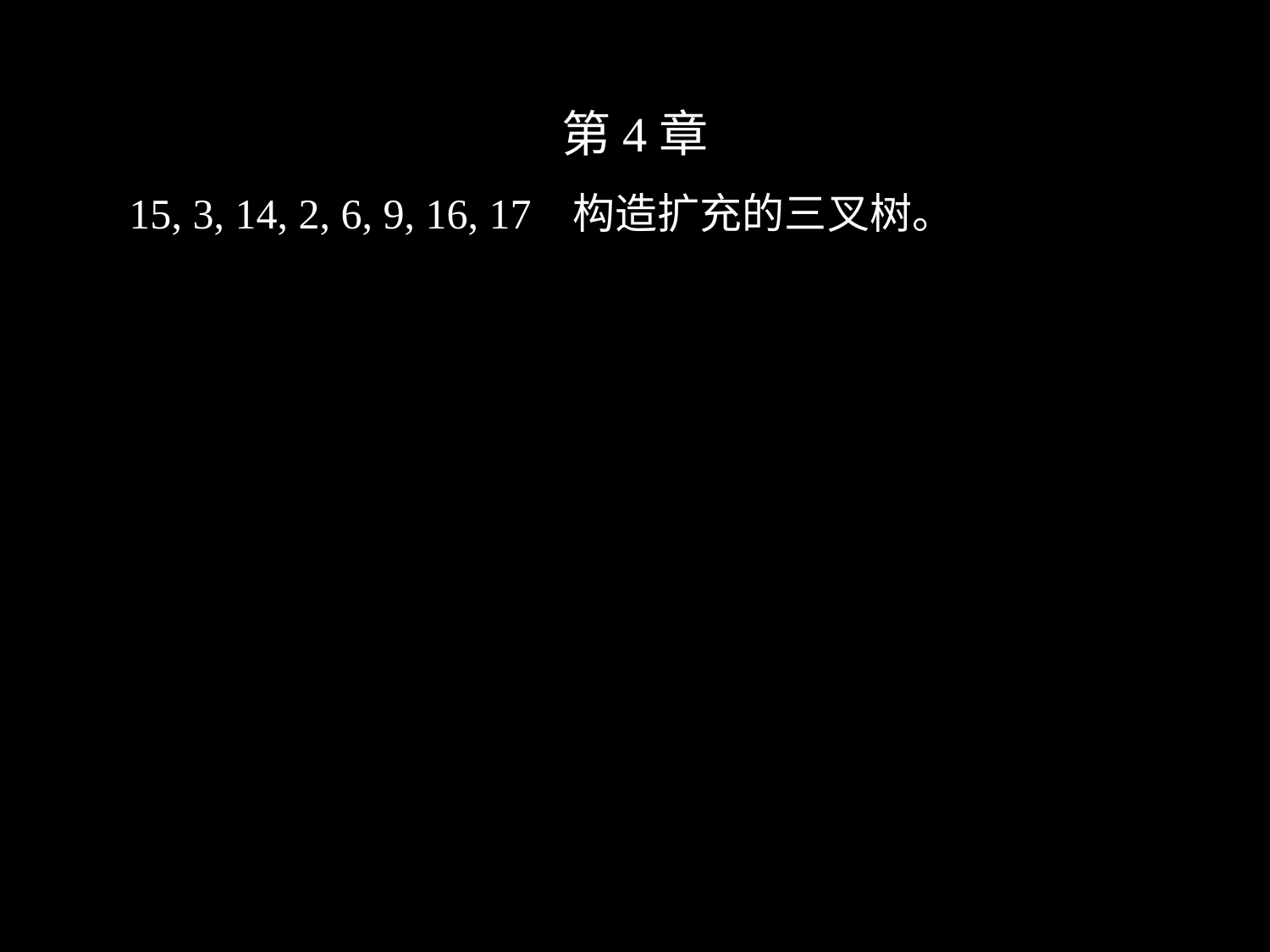

# 第4章
  15, 3, 14, 2, 6, 9, 16, 17   构造扩充的三叉树。